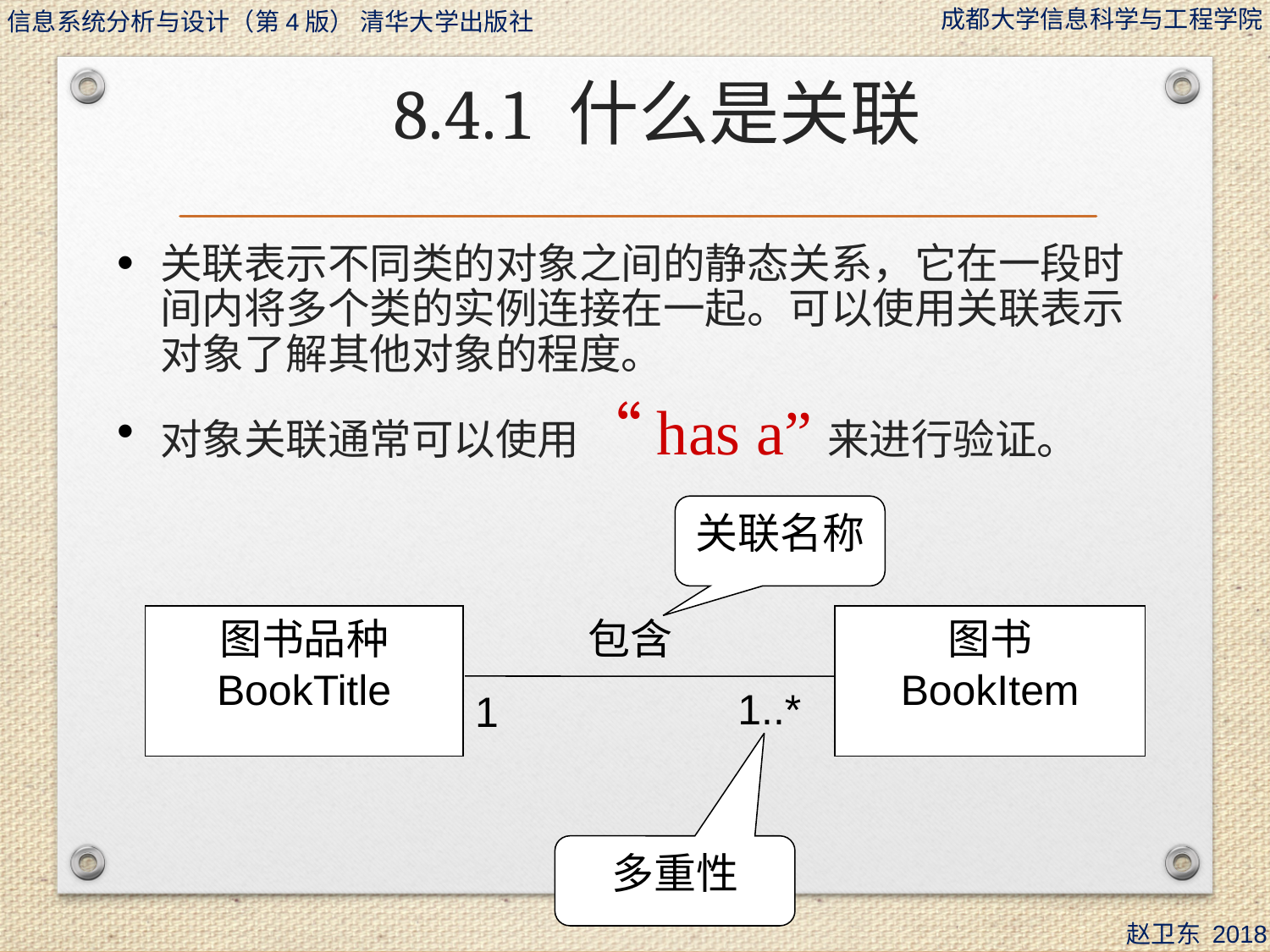

# 8.4.1 什么是关联
关联表示不同类的对象之间的静态关系，它在一段时间内将多个类的实例连接在一起。可以使用关联表示对象了解其他对象的程度。
对象关联通常可以使用“has a”来进行验证。
关联名称
图书品种
BookTitle
包含
图书
BookItem

1..*
1
多重性